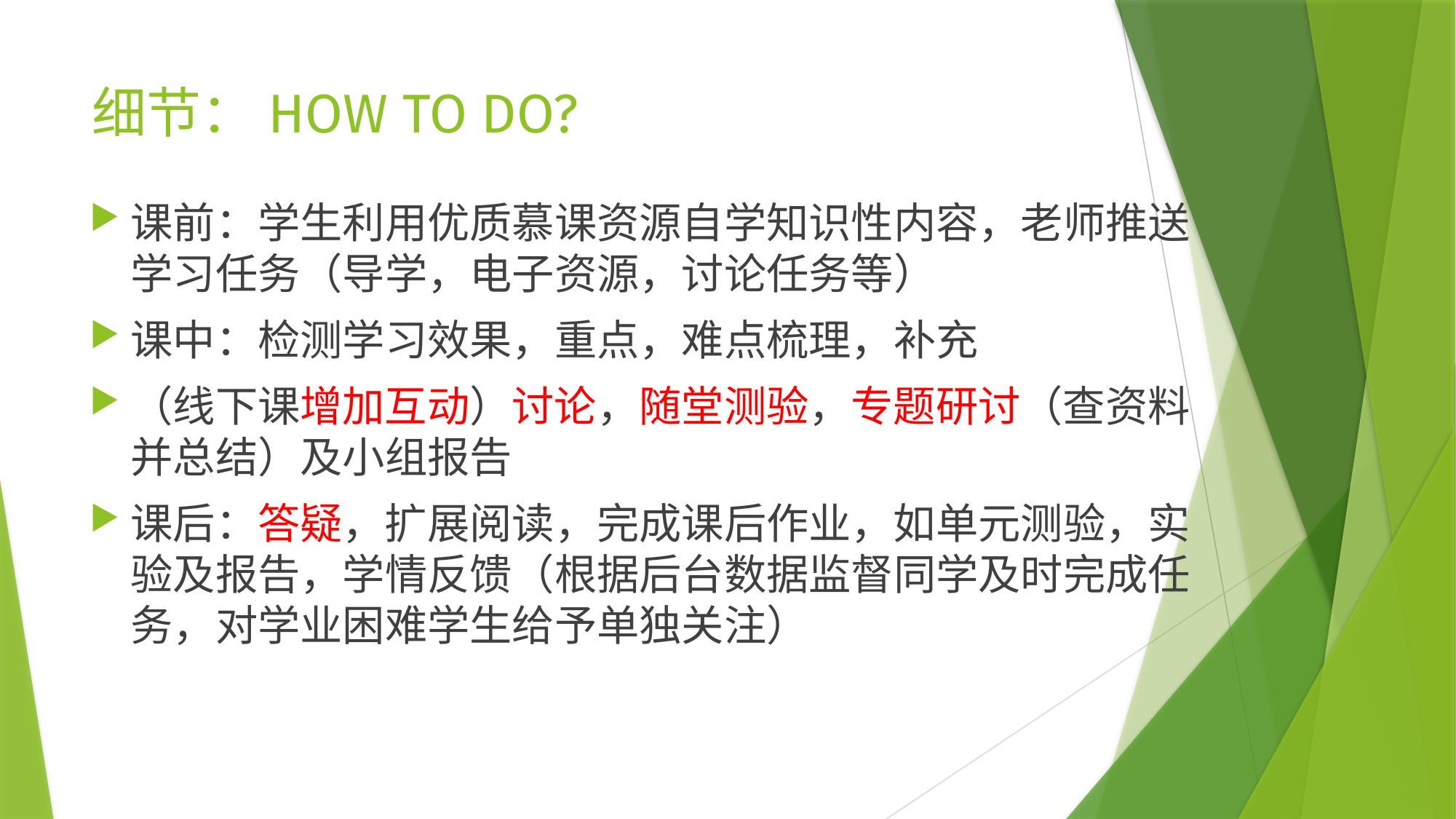

# 细节：HOW TO DO?
课前：学生利用优质慕课资源自学知识性内容，老师推送学习任务（导学，电子资源，讨论任务等）
课中：检测学习效果，重点，难点梳理，补充
（线下课增加互动）讨论，随堂测验，专题研讨（查资料并总结）及小组报告
课后：答疑，扩展阅读，完成课后作业，如单元测验，实验及报告，学情反馈（根据后台数据监督同学及时完成任务，对学业困难学生给予单独关注）